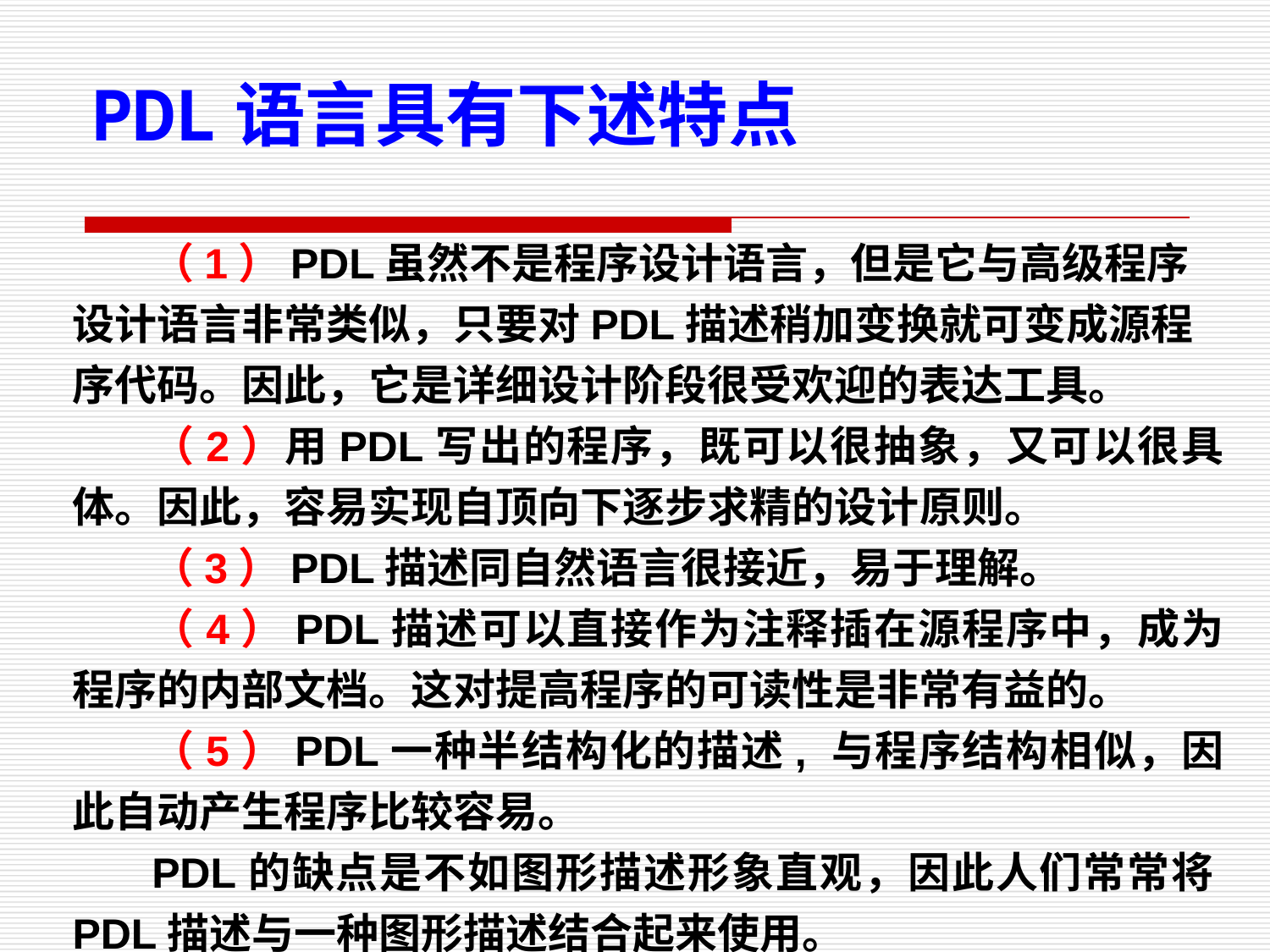

PDL语言具有下述特点
（1）PDL虽然不是程序设计语言，但是它与高级程序设计语言非常类似，只要对PDL描述稍加变换就可变成源程序代码。因此，它是详细设计阶段很受欢迎的表达工具。
（2）用PDL写出的程序，既可以很抽象，又可以很具体。因此，容易实现自顶向下逐步求精的设计原则。
（3）PDL描述同自然语言很接近，易于理解。
（4）PDL描述可以直接作为注释插在源程序中，成为程序的内部文档。这对提高程序的可读性是非常有益的。
（5）PDL一种半结构化的描述, 与程序结构相似，因此自动产生程序比较容易。
PDL的缺点是不如图形描述形象直观，因此人们常常将PDL描述与一种图形描述结合起来使用。